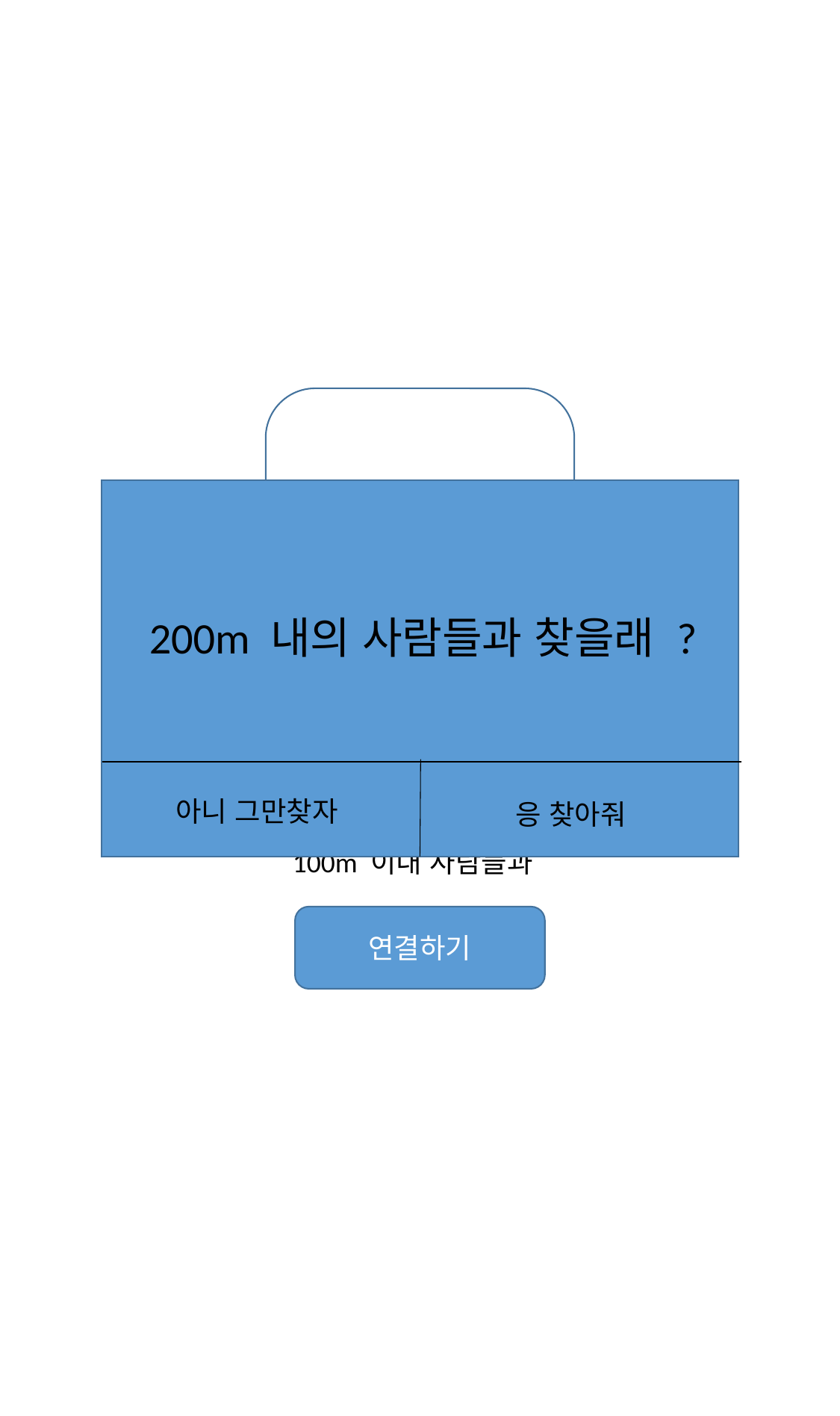

아이콘

200m 내의 사람들과 찾을래 ?
아니 그만찾자
응 찾아줘
100m 이내 사람들과
연결하기